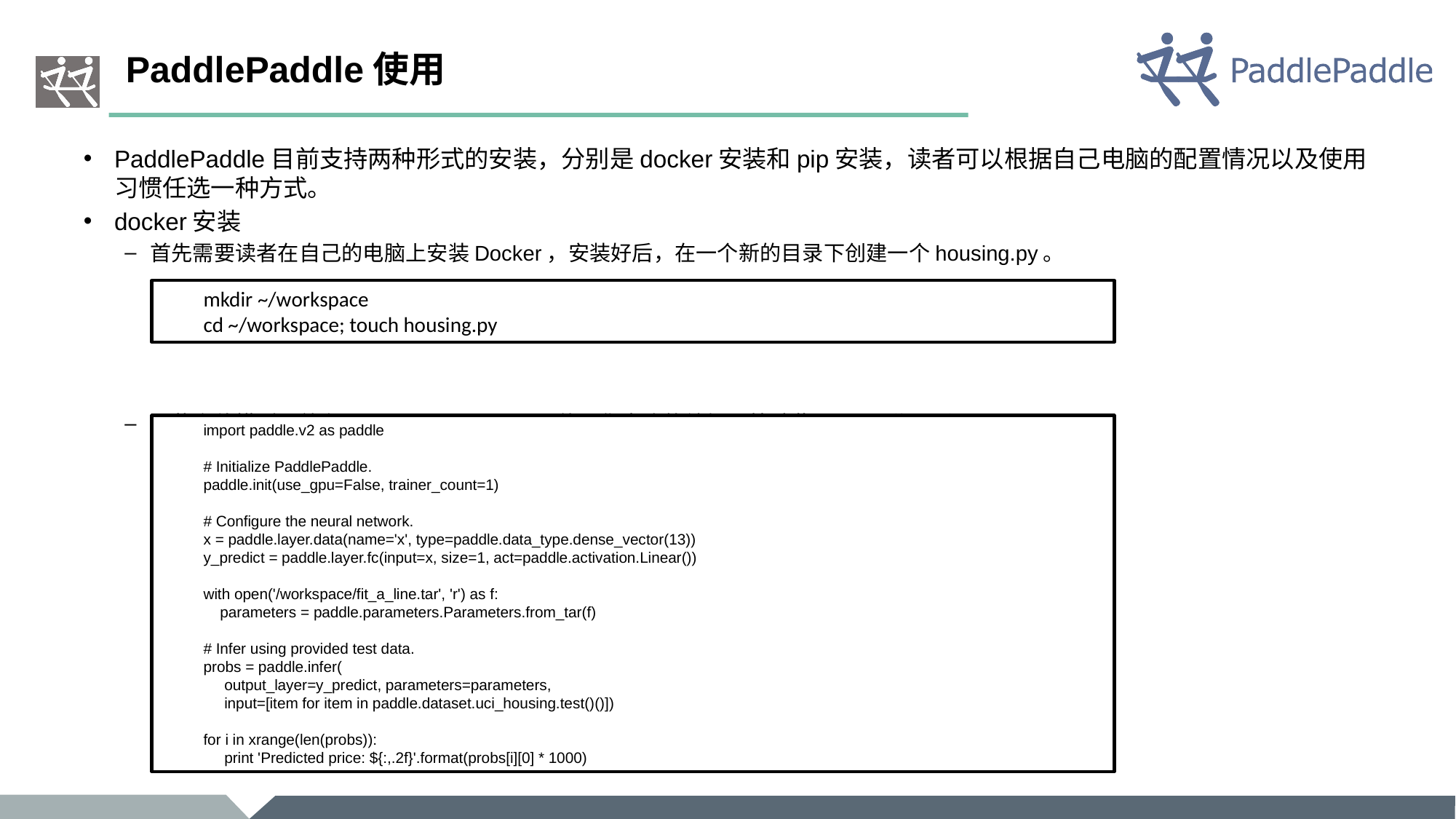

# PaddlePaddle使用
PaddlePaddle目前支持两种形式的安装，分别是docker安装和pip安装，读者可以根据自己电脑的配置情况以及使用习惯任选一种方式。
docker安装
首先需要读者在自己的电脑上安装Docker，安装好后，在一个新的目录下创建一个housing.py。

下载房价模型且放在~/workspace目录下，使用您喜欢的编辑器粘贴此Python代码到housing.py:
mkdir ~/workspace
cd ~/workspace; touch housing.py
import paddle.v2 as paddle

# Initialize PaddlePaddle.
paddle.init(use_gpu=False, trainer_count=1)

# Configure the neural network.
x = paddle.layer.data(name='x', type=paddle.data_type.dense_vector(13))
y_predict = paddle.layer.fc(input=x, size=1, act=paddle.activation.Linear())

with open('/workspace/fit_a_line.tar', 'r') as f:
    parameters = paddle.parameters.Parameters.from_tar(f)

# Infer using provided test data.
probs = paddle.infer(
     output_layer=y_predict, parameters=parameters,
     input=[item for item in paddle.dataset.uci_housing.test()()])

for i in xrange(len(probs)):
     print 'Predicted price: ${:,.2f}'.format(probs[i][0] * 1000)